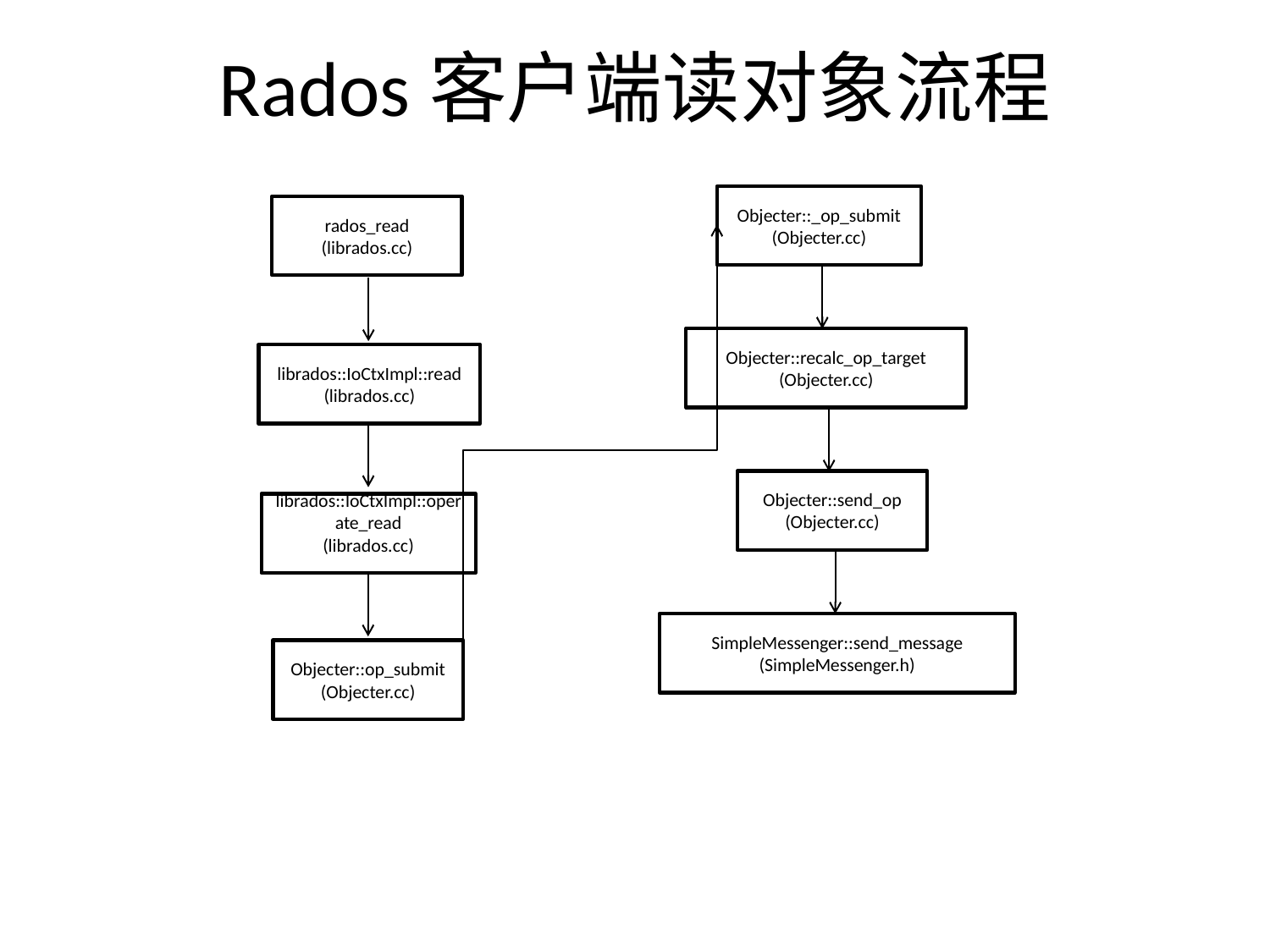

# Rados客户端读对象流程

Objecter::_op_submit
(Objecter.cc)
rados_read
(librados.cc)
Objecter::recalc_op_target
(Objecter.cc)
librados::IoCtxImpl::read
(librados.cc)
Objecter::send_op
(Objecter.cc)
librados::IoCtxImpl::operate_read
(librados.cc)

SimpleMessenger::send_message
(SimpleMessenger.h)
Objecter::op_submit
(Objecter.cc)